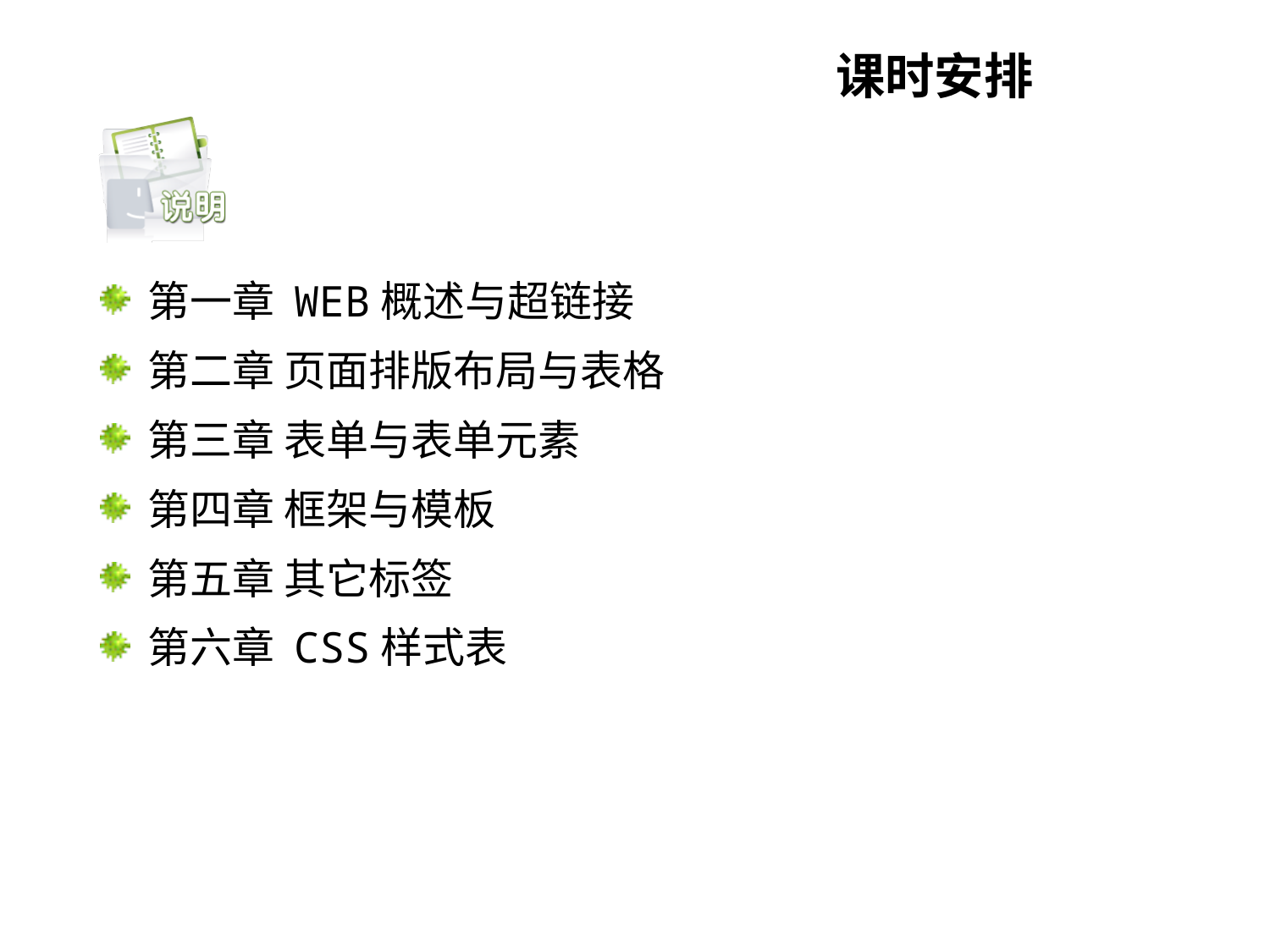

# 课时安排
第一章 WEB概述与超链接
第二章 页面排版布局与表格
第三章 表单与表单元素
第四章 框架与模板
第五章 其它标签
第六章 CSS样式表